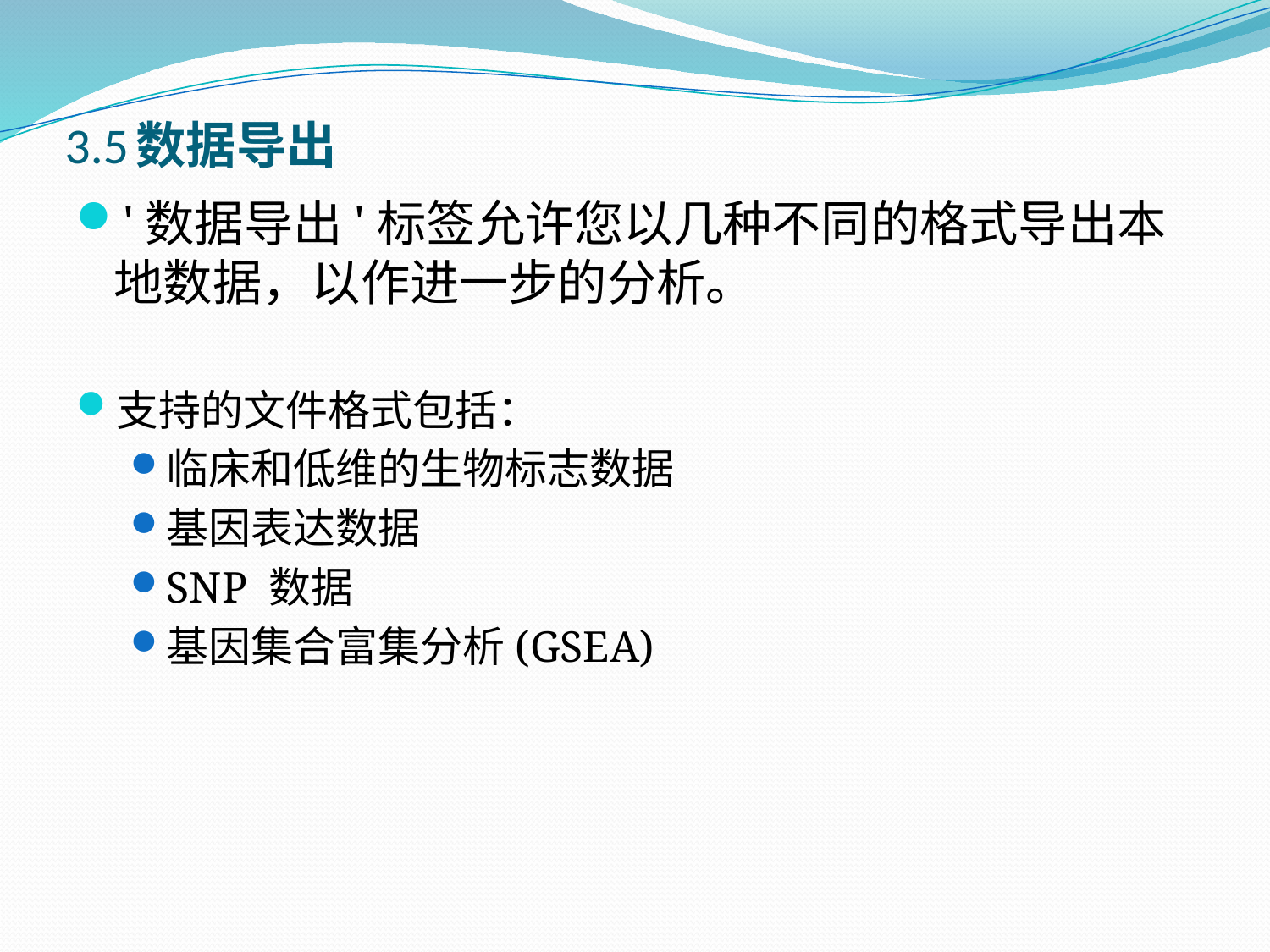

# 3.5数据导出
'数据导出'标签允许您以几种不同的格式导出本地数据，以作进一步的分析。

支持的文件格式包括：
临床和低维的生物标志数据
基因表达数据
SNP 数据
基因集合富集分析(GSEA)